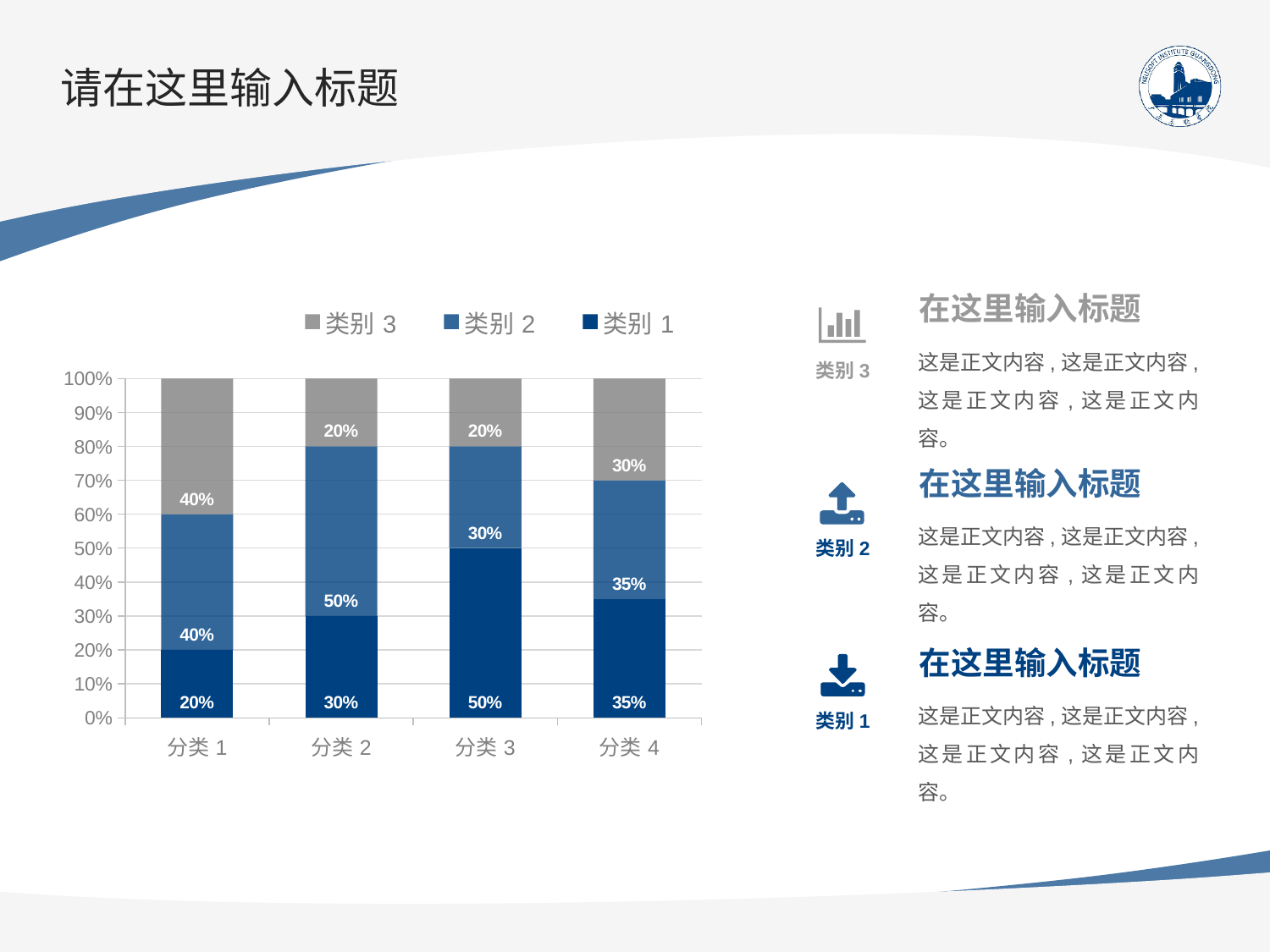

# 请在这里输入标题

### Chart

| Category | 类别1 | 类别2 | 类别3 |
|---|---|---|---|
| 分类1 | 0.2 | 0.4 | 0.4 |
| 分类2 | 0.3 | 0.5 | 0.2 |
| 分类3 | 0.5 | 0.3 | 0.2 |
| 分类4 | 0.35 | 0.35 | 0.3 |
在这里输入标题

类别3
这是正文内容,这是正文内容,这是正文内容,这是正文内容。
在这里输入标题

类别2
这是正文内容,这是正文内容,这是正文内容,这是正文内容。
在这里输入标题

类别1
这是正文内容,这是正文内容,这是正文内容,这是正文内容。